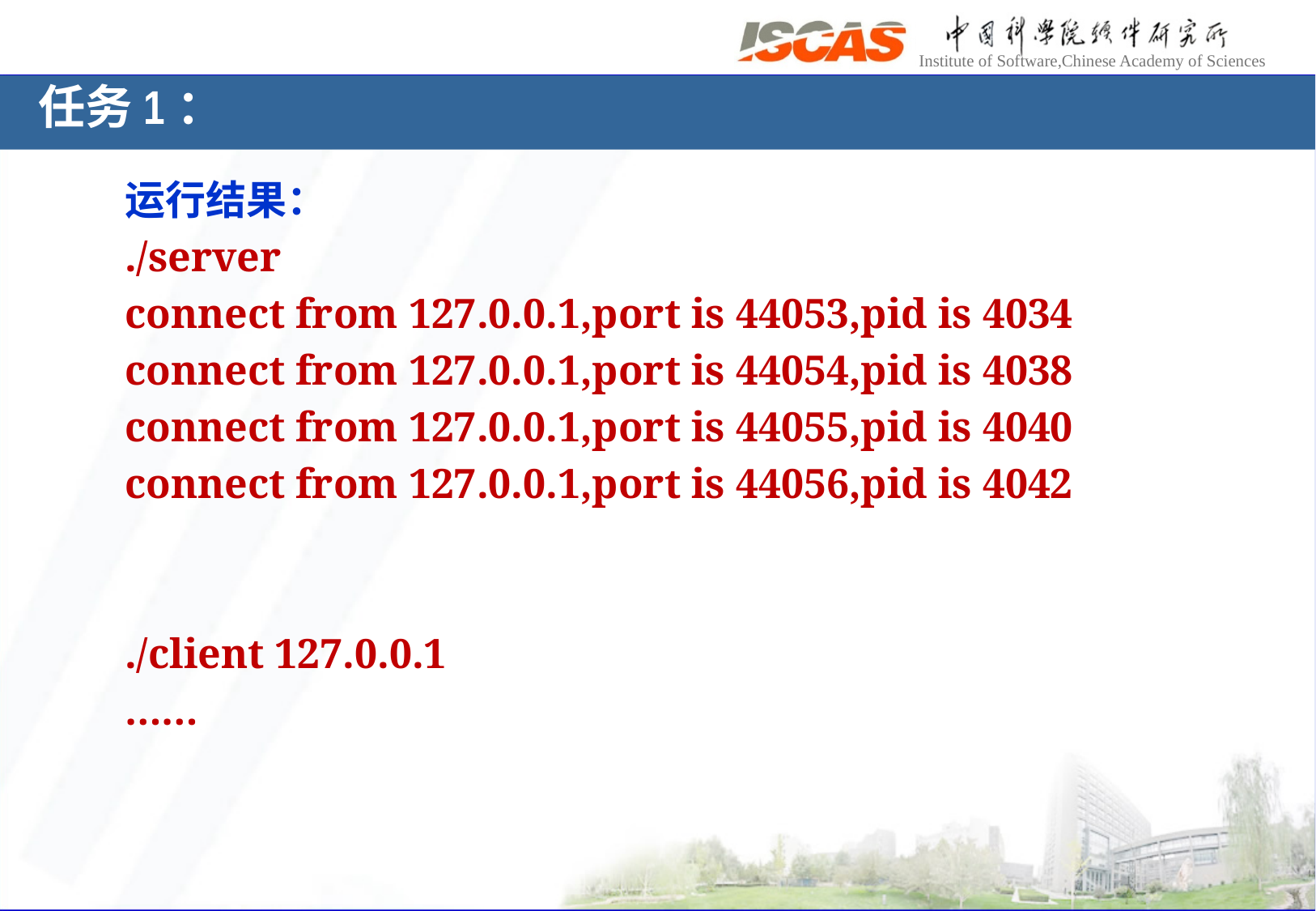

任务1：
运行结果：
./server
connect from 127.0.0.1,port is 44053,pid is 4034
connect from 127.0.0.1,port is 44054,pid is 4038
connect from 127.0.0.1,port is 44055,pid is 4040
connect from 127.0.0.1,port is 44056,pid is 4042

./client 127.0.0.1
……